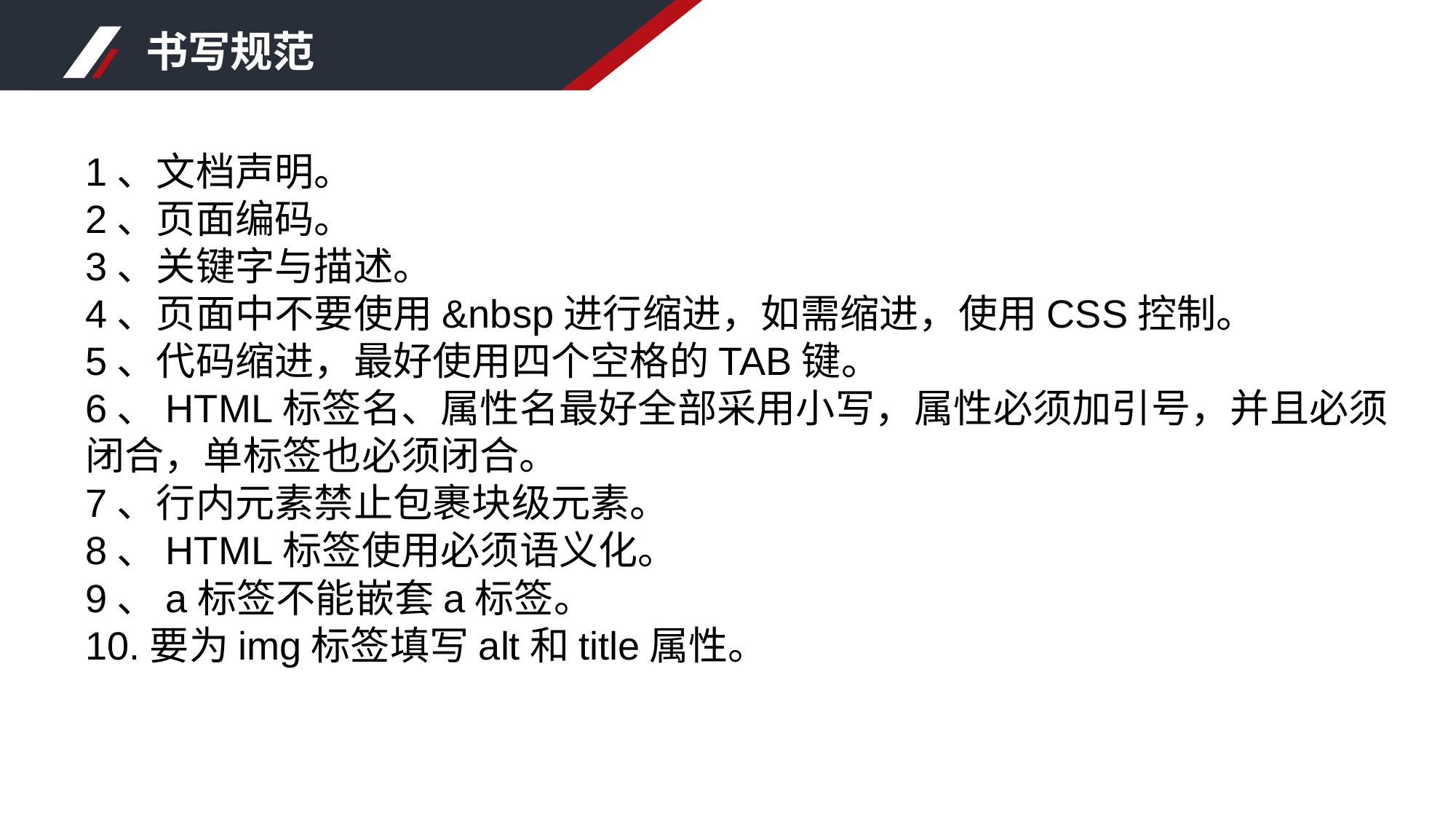

书写规范
1、文档声明。
2、页面编码。
3、关键字与描述。
4、页面中不要使用&nbsp进行缩进，如需缩进，使用CSS控制。
5、代码缩进，最好使用四个空格的TAB键。
6、HTML标签名、属性名最好全部采用小写，属性必须加引号，并且必须闭合，单标签也必须闭合。
7、行内元素禁止包裹块级元素。
8、HTML标签使用必须语义化。
9、a标签不能嵌套a标签。
10.要为img标签填写alt和title属性。